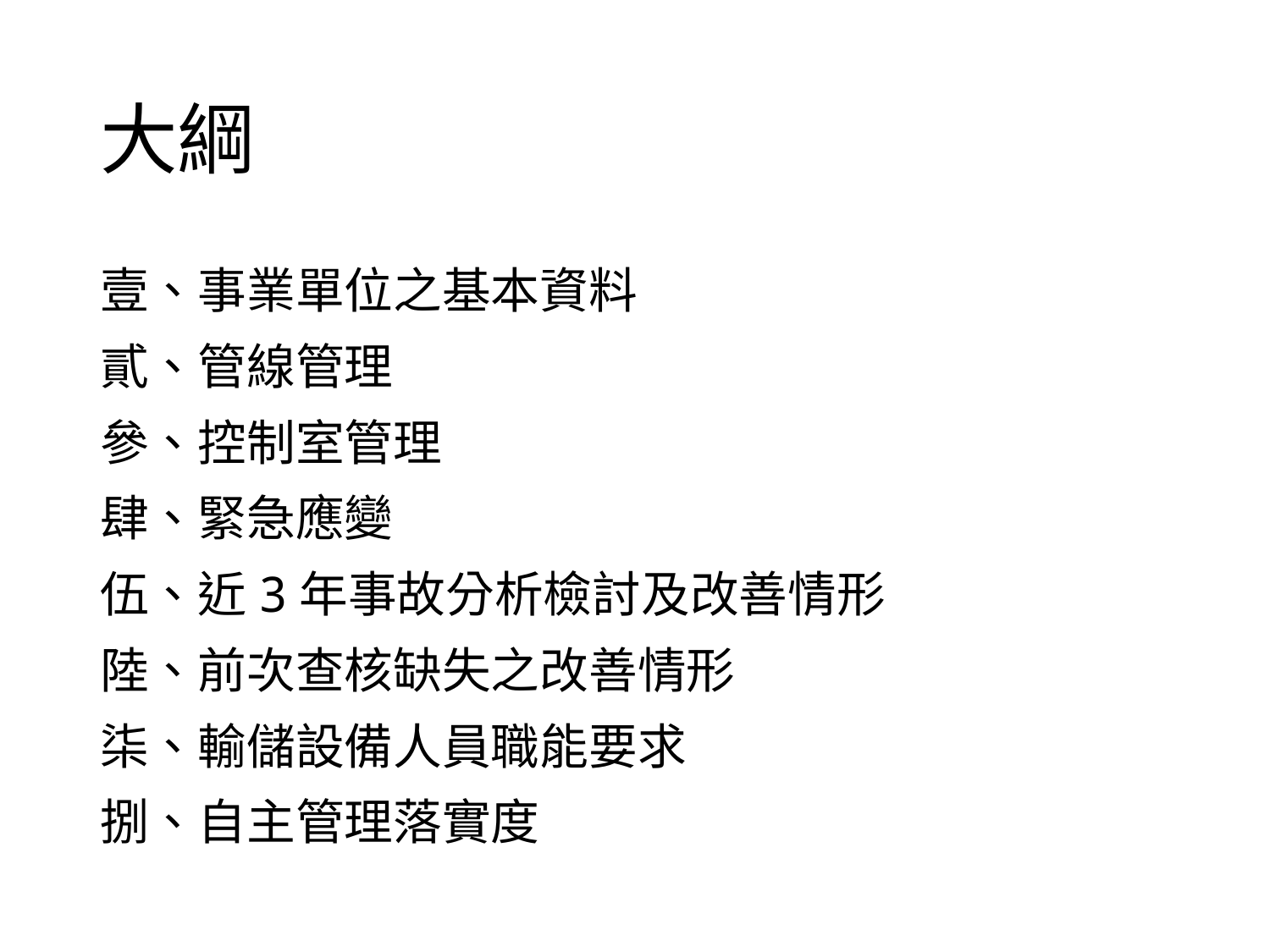

# 大綱
壹、事業單位之基本資料
貳、管線管理
參、控制室管理
肆、緊急應變
伍、近3年事故分析檢討及改善情形
陸、前次查核缺失之改善情形
柒、輸儲設備人員職能要求
捌、自主管理落實度